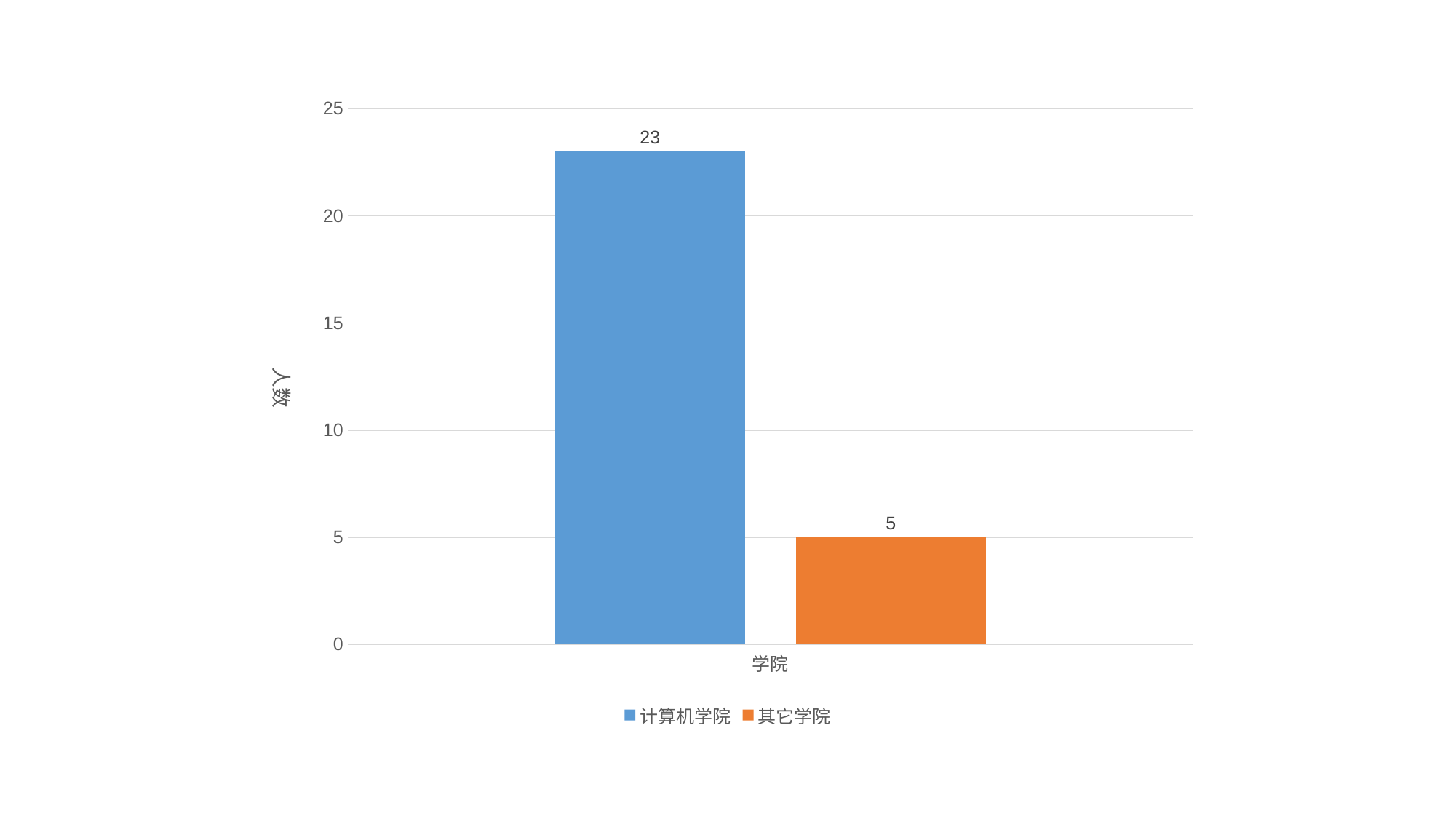

### Chart

| Category | 计算机学院 | 其它学院 |
|---|---|---|
| 学院 | 23.0 | 5.0 |